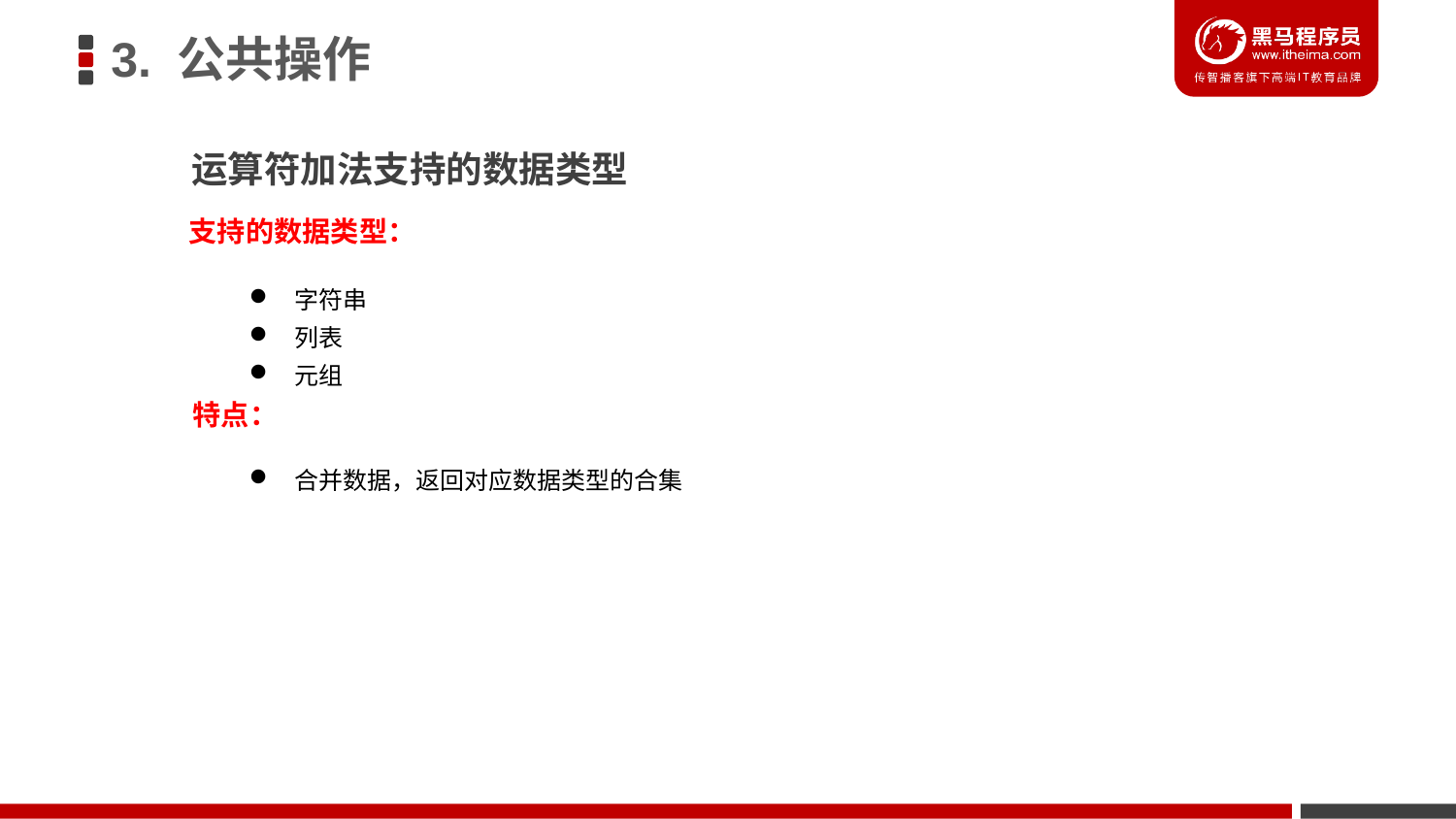

3. 公共操作
运算符加法支持的数据类型
支持的数据类型：

字符串
列表
元组
特点：

合并数据，返回对应数据类型的合集